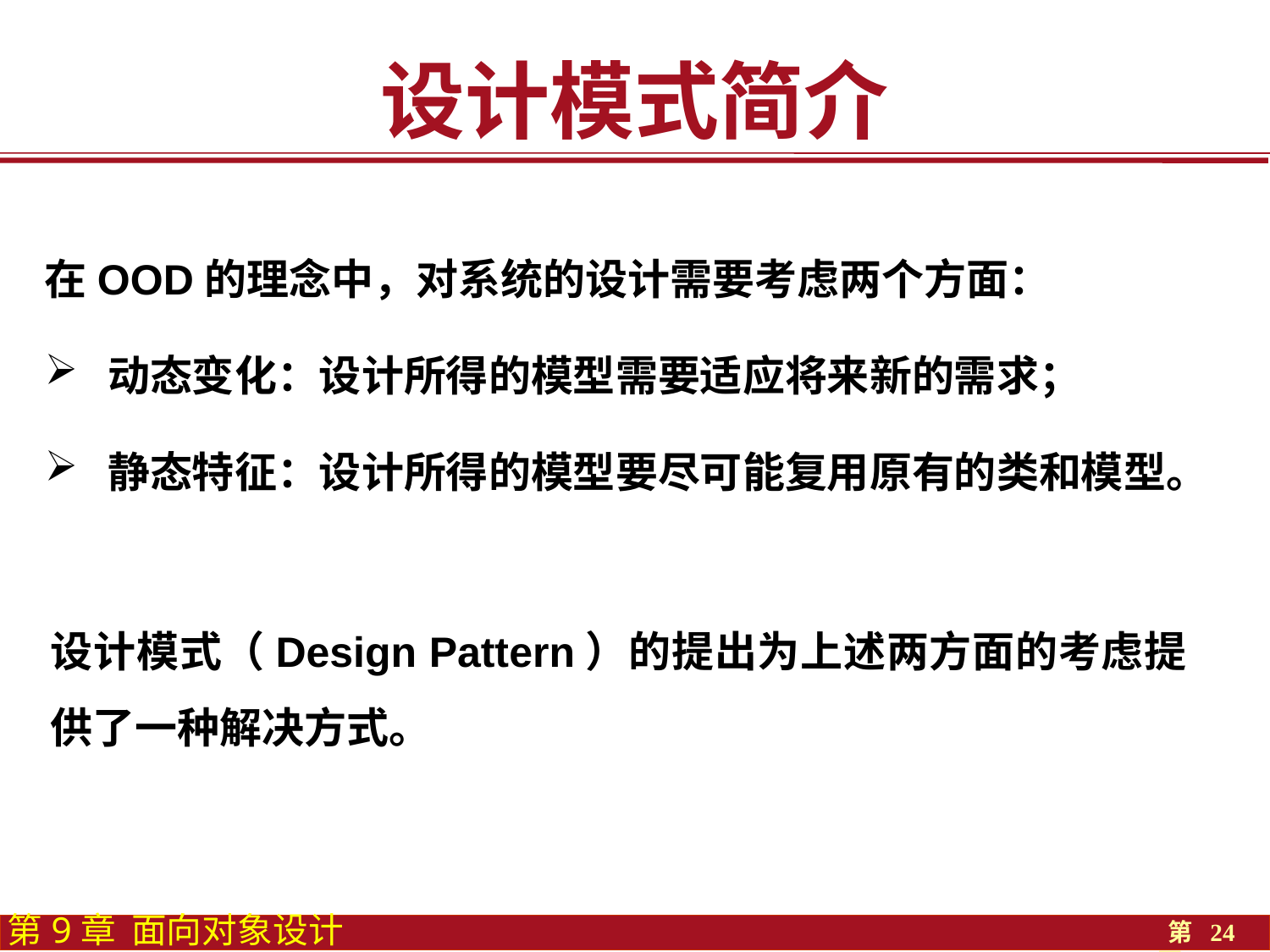

设计模式简介
在OOD的理念中，对系统的设计需要考虑两个方面：
  动态变化：设计所得的模型需要适应将来新的需求；
  静态特征：设计所得的模型要尽可能复用原有的类和模型。
设计模式（Design Pattern）的提出为上述两方面的考虑提供了一种解决方式。